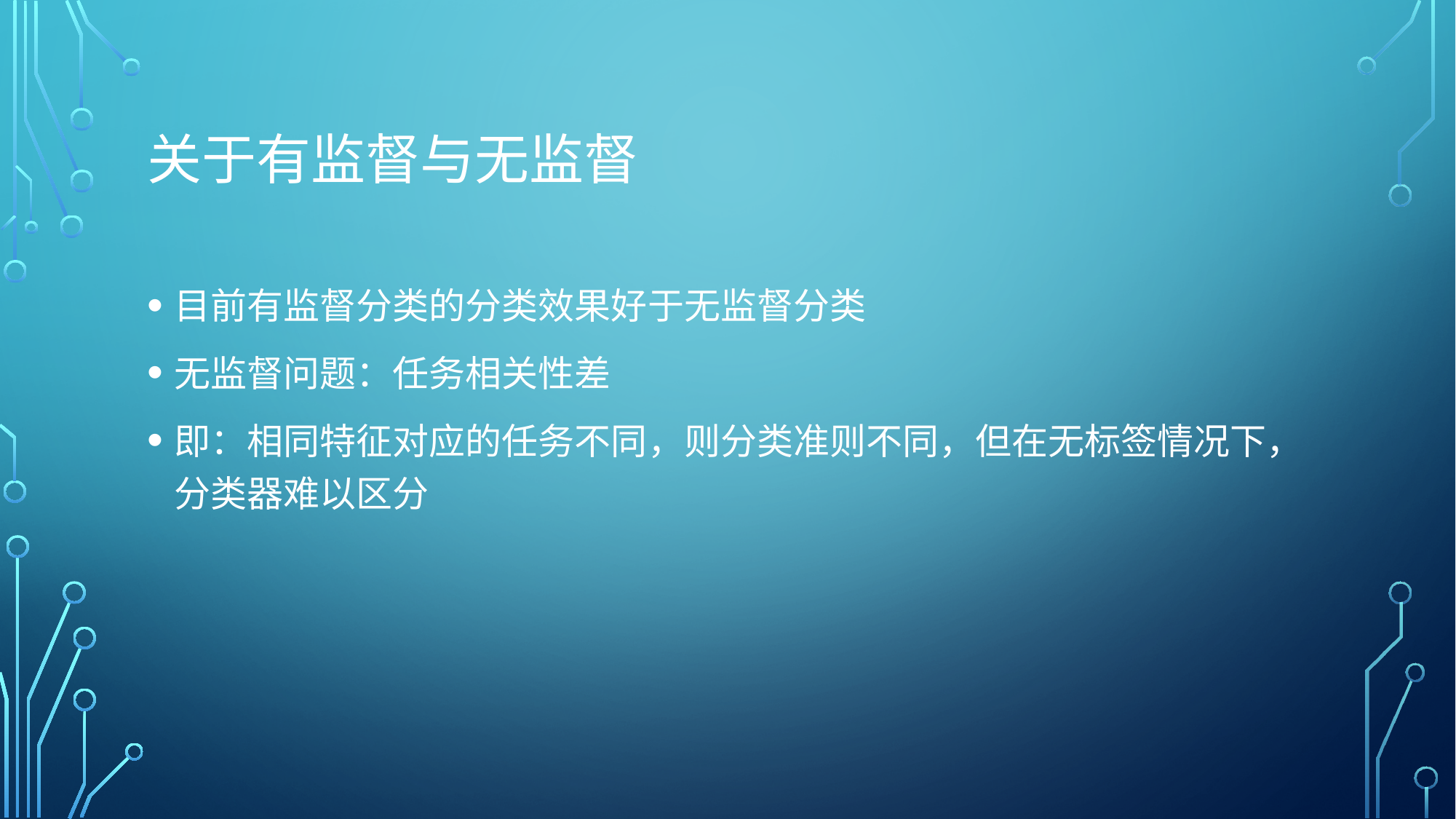

# 关于有监督与无监督
目前有监督分类的分类效果好于无监督分类
无监督问题：任务相关性差
即：相同特征对应的任务不同，则分类准则不同，但在无标签情况下，分类器难以区分